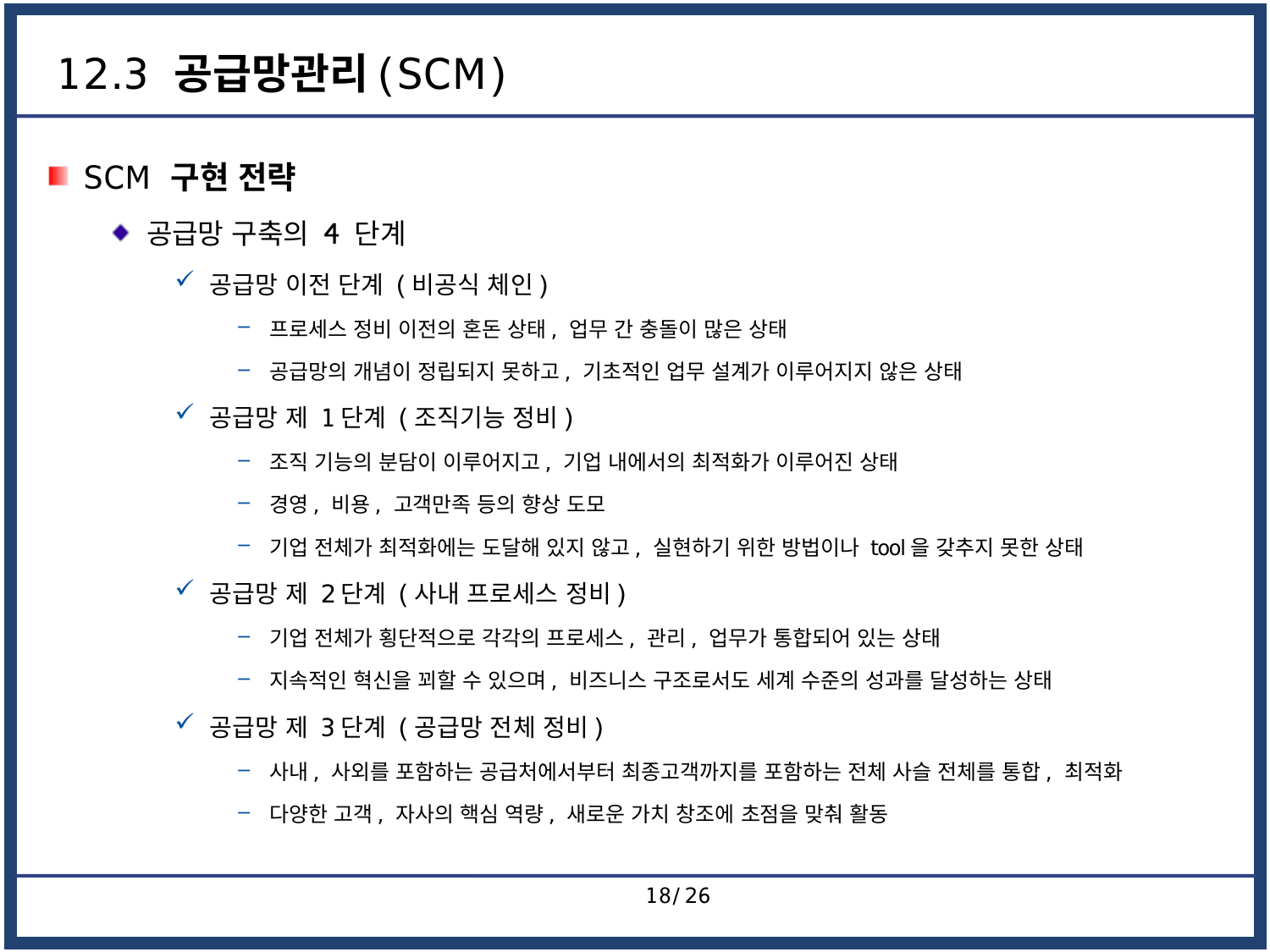

# 12.3 공급망관리(SCM)
SCM 구현 전략
공급망 구축의 4 단계
공급망 이전 단계 (비공식 체인)
프로세스 정비 이전의 혼돈 상태, 업무 간 충돌이 많은 상태
공급망의 개념이 정립되지 못하고, 기초적인 업무 설계가 이루어지지 않은 상태
공급망 제 1단계 (조직기능 정비)
조직 기능의 분담이 이루어지고, 기업 내에서의 최적화가 이루어진 상태
경영, 비용, 고객만족 등의 향상 도모
기업 전체가 최적화에는 도달해 있지 않고, 실현하기 위한 방법이나 tool을 갖추지 못한 상태
공급망 제 2단계 (사내 프로세스 정비)
기업 전체가 횡단적으로 각각의 프로세스, 관리, 업무가 통합되어 있는 상태
지속적인 혁신을 꾀할 수 있으며, 비즈니스 구조로서도 세계 수준의 성과를 달성하는 상태
공급망 제 3단계 (공급망 전체 정비)
사내, 사외를 포함하는 공급처에서부터 최종고객까지를 포함하는 전체 사슬 전체를 통합, 최적화
다양한 고객, 자사의 핵심 역량, 새로운 가치 창조에 초점을 맞춰 활동